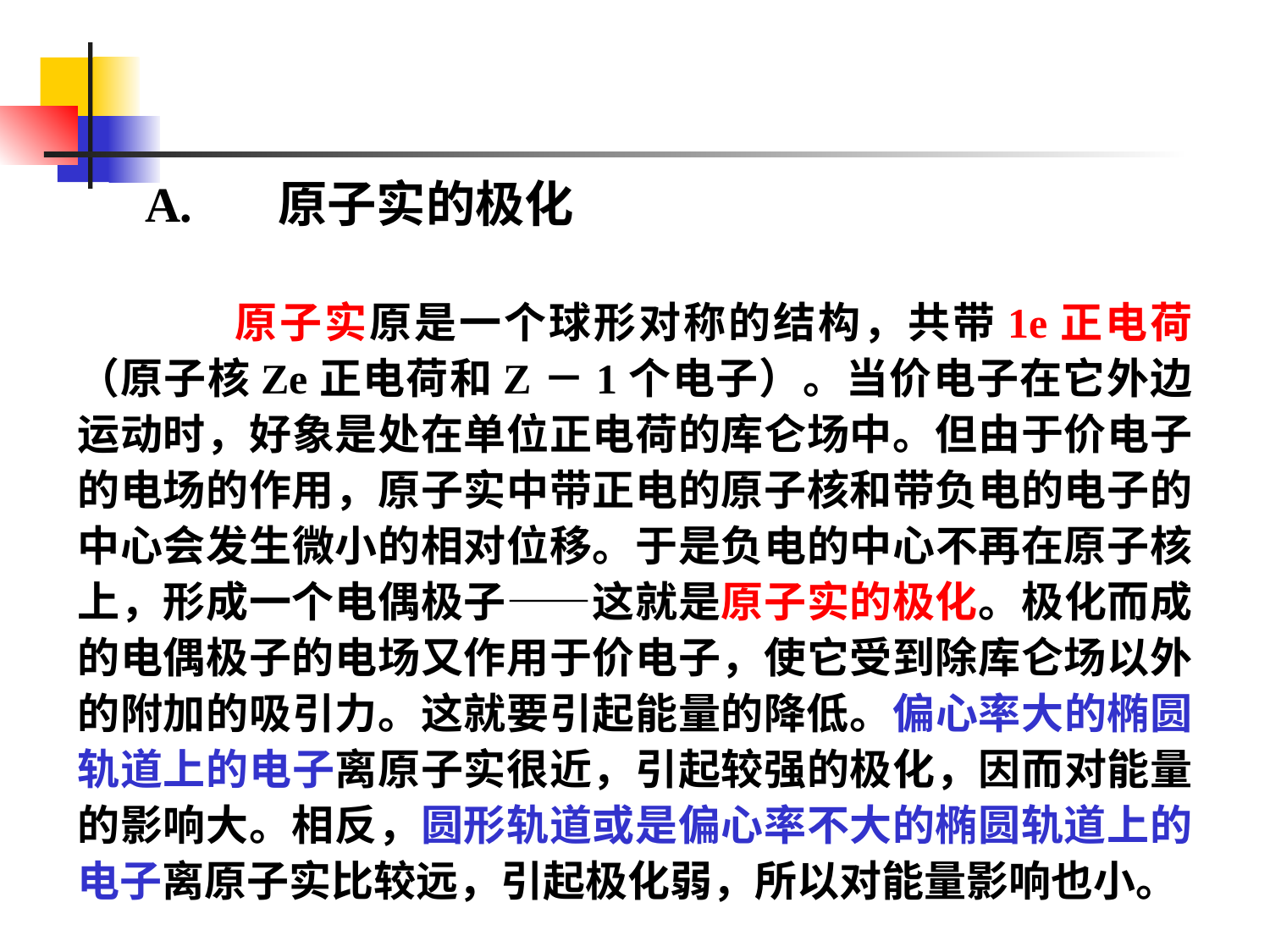

A.      原子实的极化

            原子实原是一个球形对称的结构，共带1e正电荷（原子核Ze正电荷和Z－1个电子）。当价电子在它外边运动时，好象是处在单位正电荷的库仑场中。但由于价电子的电场的作用，原子实中带正电的原子核和带负电的电子的中心会发生微小的相对位移。于是负电的中心不再在原子核上，形成一个电偶极子——这就是原子实的极化。极化而成的电偶极子的电场又作用于价电子，使它受到除库仑场以外的附加的吸引力。这就要引起能量的降低。偏心率大的椭圆轨道上的电子离原子实很近，引起较强的极化，因而对能量的影响大。相反，圆形轨道或是偏心率不大的椭圆轨道上的电子离原子实比较远，引起极化弱，所以对能量影响也小。